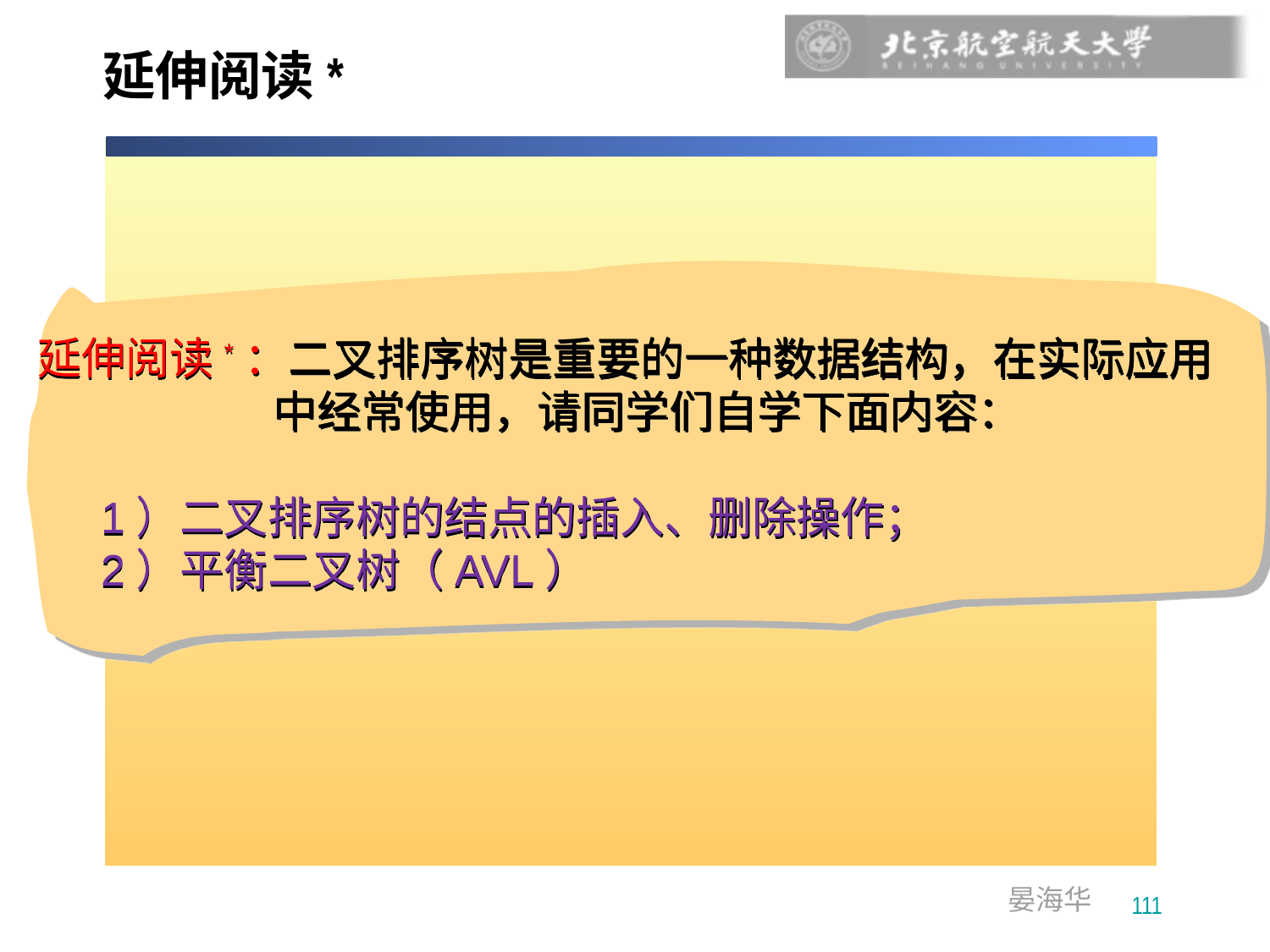

# 延伸阅读*

延伸阅读*：二叉排序树是重要的一种数据结构，在实际应用中经常使用，请同学们自学下面内容：

1）二叉排序树的结点的插入、删除操作；
2）平衡二叉树（AVL）
111